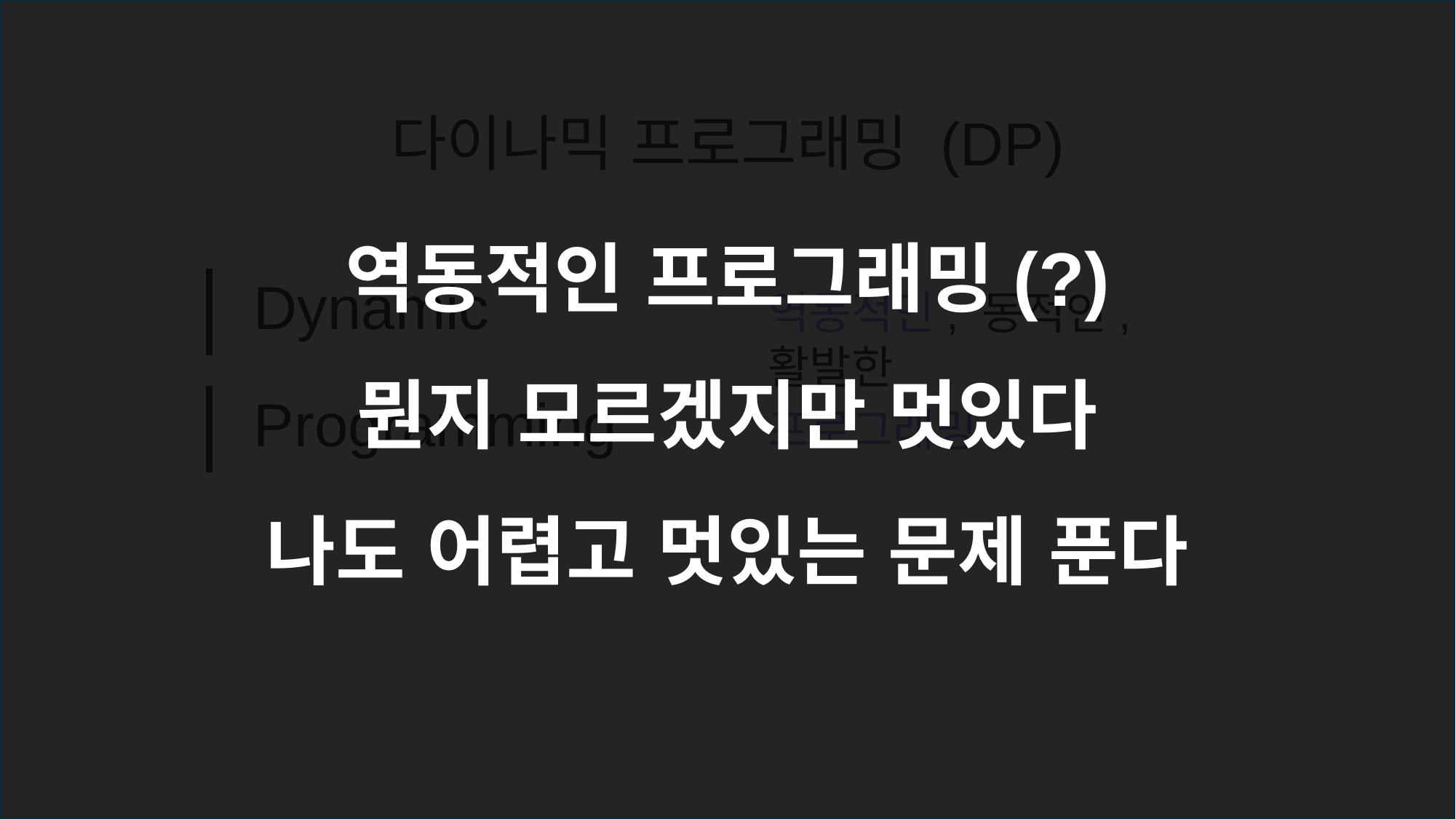

다이나믹 프로그래밍 (DP)
역동적인 프로그래밍(?)
뭔지 모르겠지만 멋있다
나도 어렵고 멋있는 문제 푼다
| Dynamic |
| --- |
역동적인, 동적인, 활발한
| Programming |
| --- |
프로그래밍